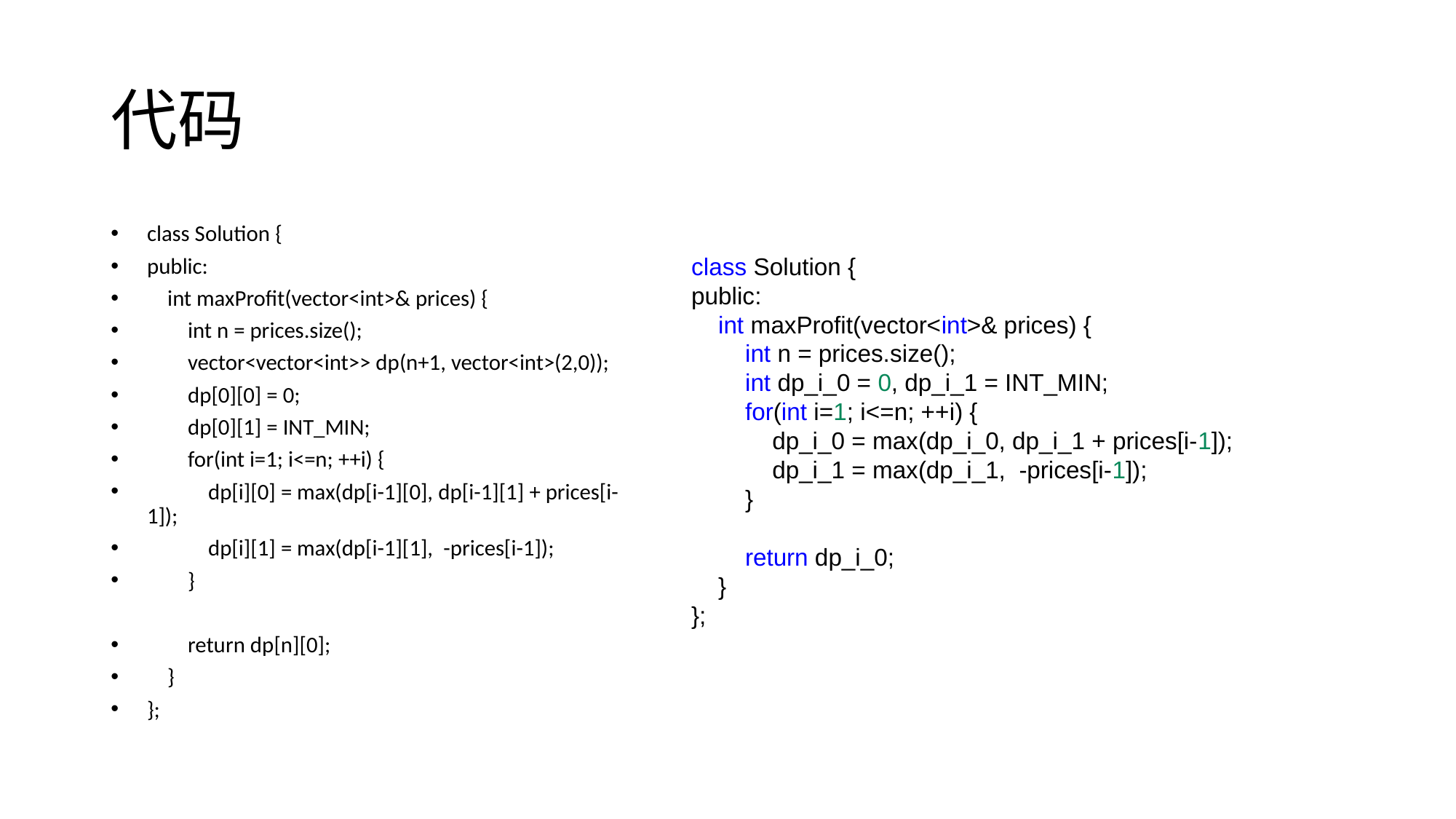

# 代码
class Solution {
public:
    int maxProfit(vector<int>& prices) {
        int n = prices.size();
        vector<vector<int>> dp(n+1, vector<int>(2,0));
        dp[0][0] = 0;
        dp[0][1] = INT_MIN;
        for(int i=1; i<=n; ++i) {
            dp[i][0] = max(dp[i-1][0], dp[i-1][1] + prices[i-1]);
            dp[i][1] = max(dp[i-1][1],  -prices[i-1]);
        }

        return dp[n][0];
    }
};
class Solution {public:    int maxProfit(vector<int>& prices) {        int n = prices.size();        int dp_i_0 = 0, dp_i_1 = INT_MIN;        for(int i=1; i<=n; ++i) {            dp_i_0 = max(dp_i_0, dp_i_1 + prices[i-1]);            dp_i_1 = max(dp_i_1,  -prices[i-1]);        }         return dp_i_0;    }};